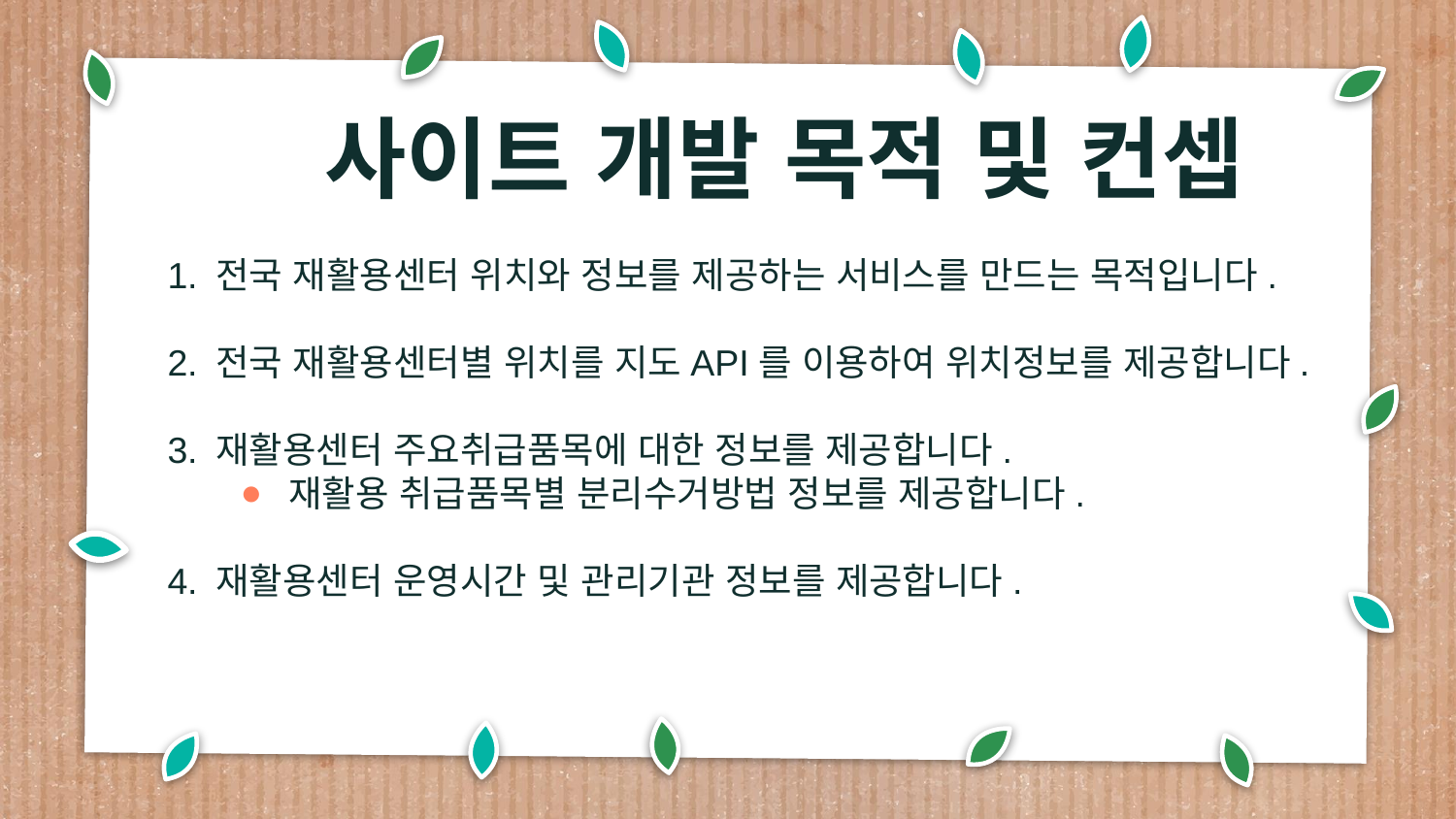

# 사이트 개발 목적 및 컨셉
전국 재활용센터 위치와 정보를 제공하는 서비스를 만드는 목적입니다.

전국 재활용센터별 위치를 지도API를 이용하여 위치정보를 제공합니다.

재활용센터 주요취급품목에 대한 정보를 제공합니다.
재활용 취급품목별 분리수거방법 정보를 제공합니다.

재활용센터 운영시간 및 관리기관 정보를 제공합니다.